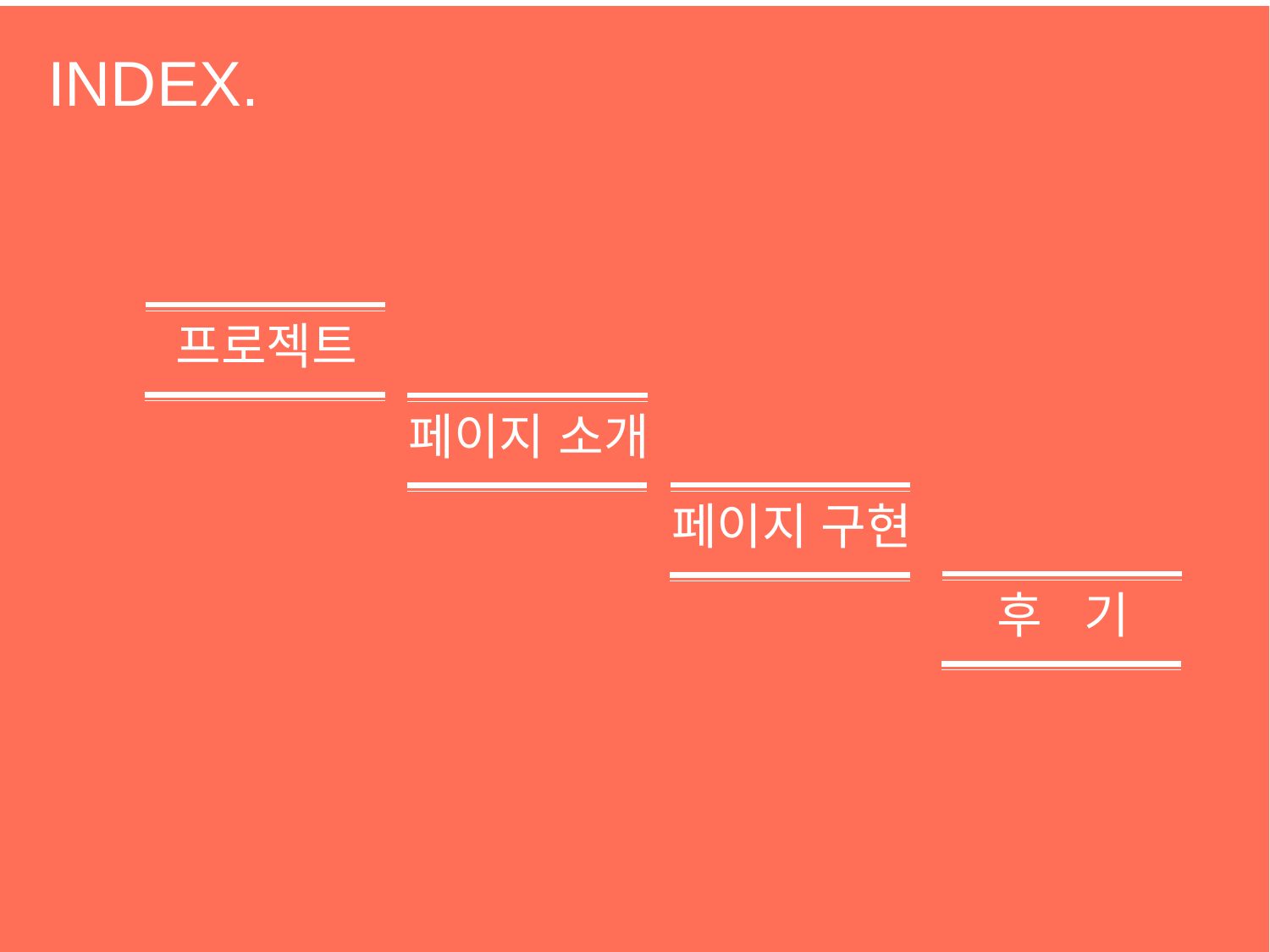

INDEX.

프로젝트

페이지 소개

페이지 구현

후   기